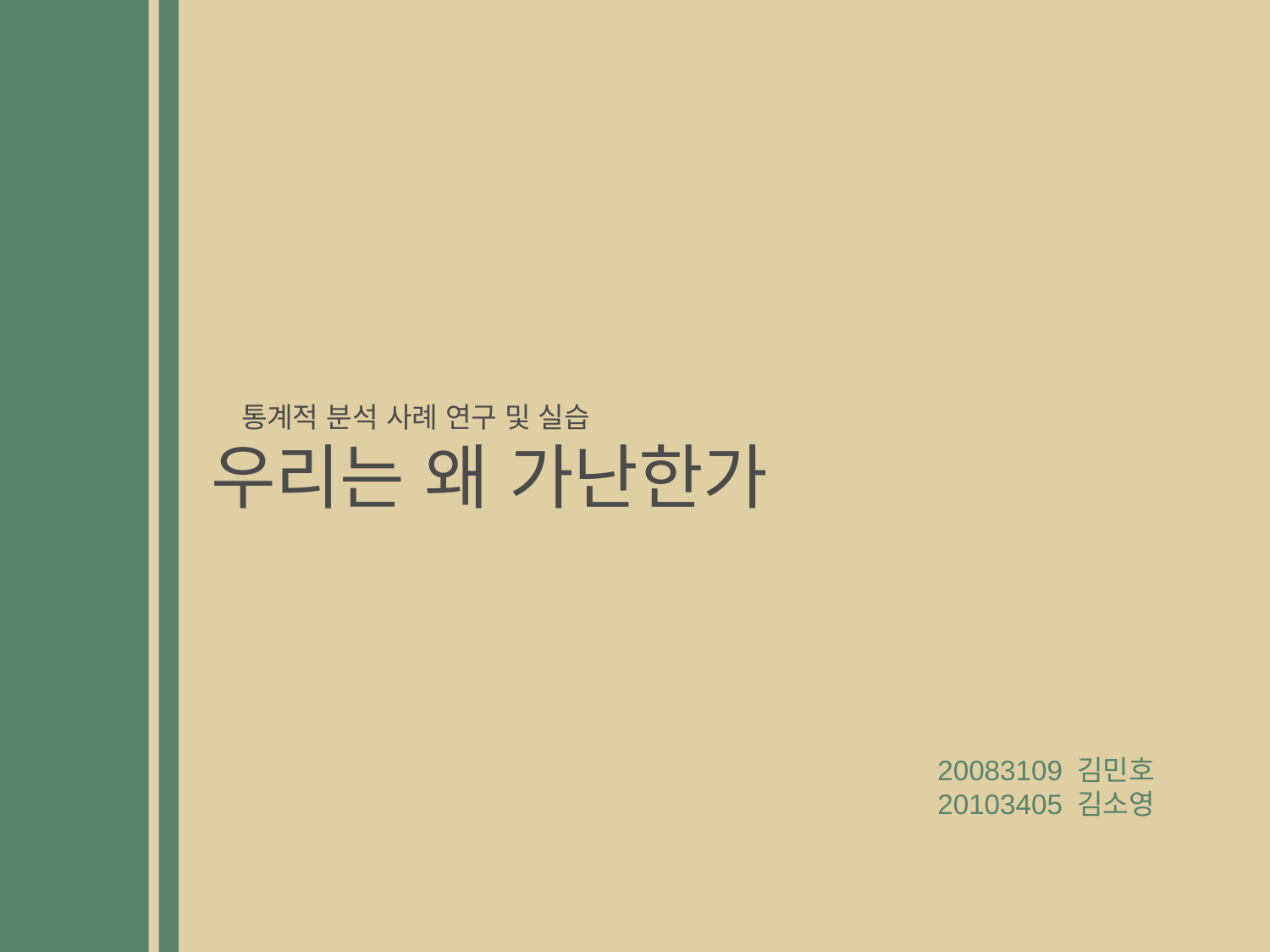

통계적 분석 사례 연구 및 실습
우리는 왜 가난한가
20083109 김민호
20103405 김소영